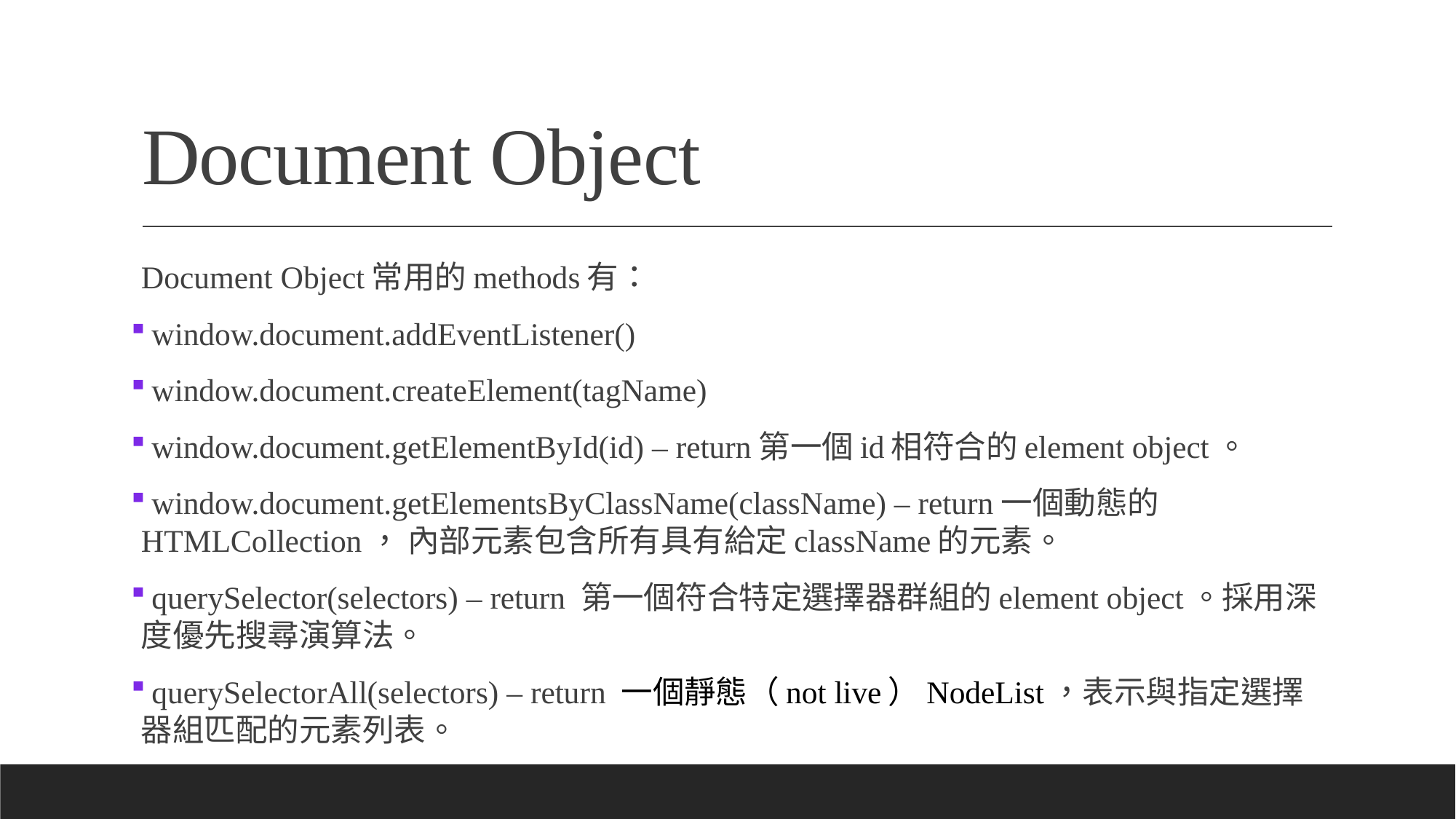

# Document Object
Document Object常用的methods有：
 window.document.addEventListener()
 window.document.createElement(tagName)
 window.document.getElementById(id) – return第一個id相符合的element object。
 window.document.getElementsByClassName(className) – return一個動態的HTMLCollection， 內部元素包含所有具有給定className的元素。
 querySelector(selectors) – return 第一個符合特定選擇器群組的element object。採用深度優先搜尋演算法。
 querySelectorAll(selectors) – return 一個靜態（not live）NodeList，表示與指定選擇器組匹配的元素列表。